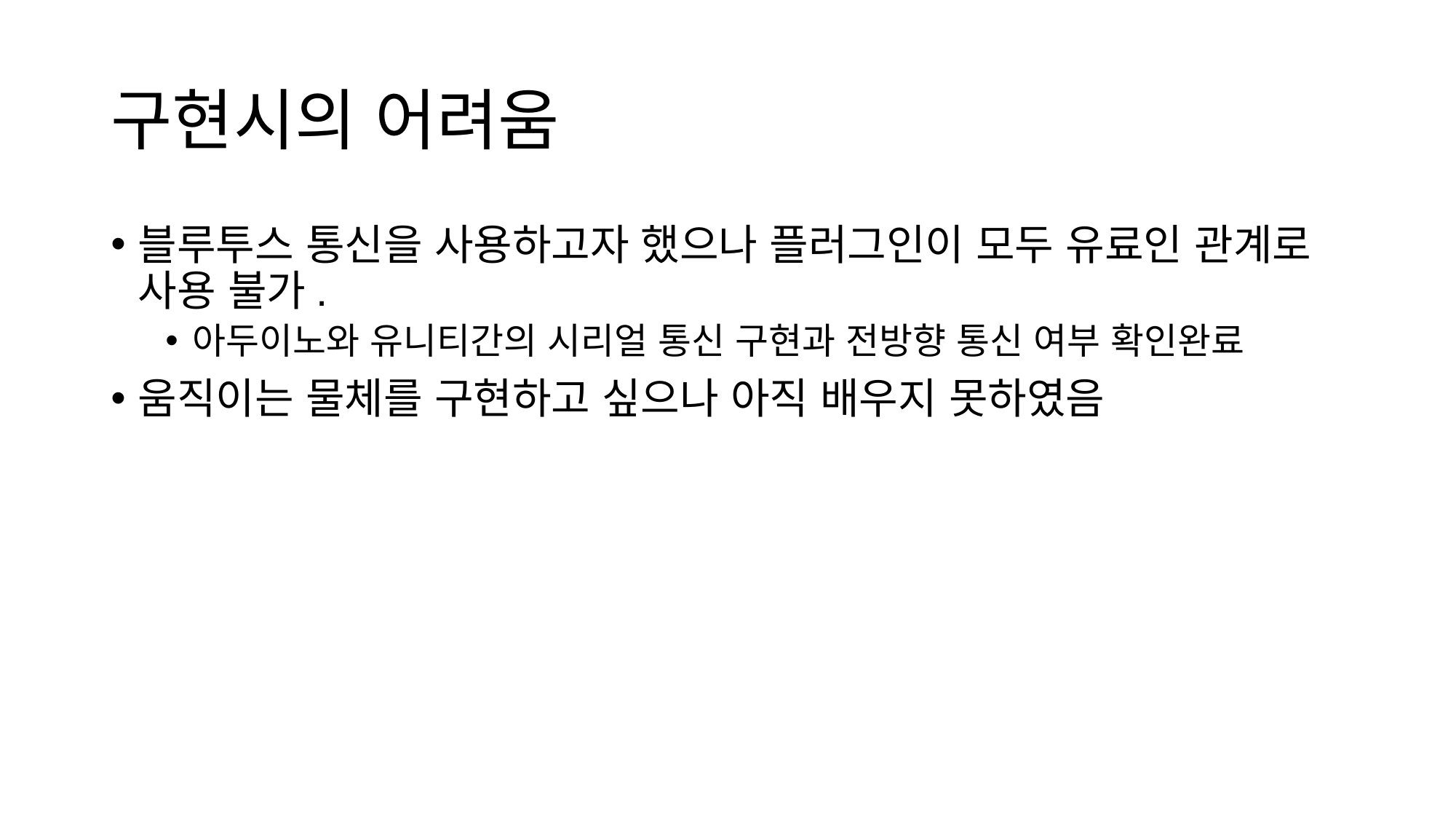

# 구현시의 어려움
블루투스 통신을 사용하고자 했으나 플러그인이 모두 유료인 관계로 사용 불가.
아두이노와 유니티간의 시리얼 통신 구현과 전방향 통신 여부 확인완료
움직이는 물체를 구현하고 싶으나 아직 배우지 못하였음